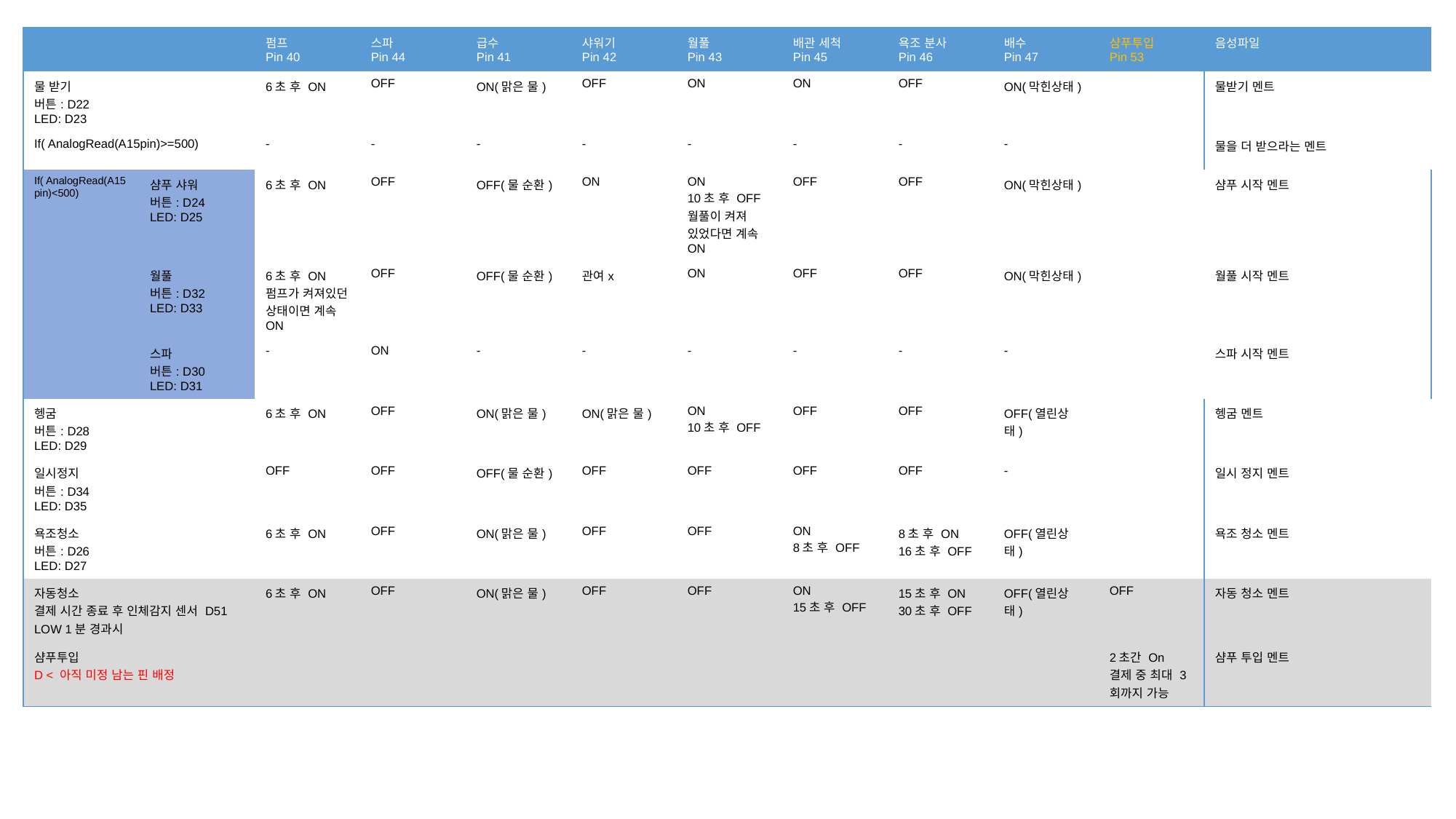

|  |  | 펌프 Pin 40 | 스파 Pin 44 | 급수 Pin 41 | 샤워기 Pin 42 | 월풀 Pin 43 | 배관 세척 Pin 45 | 욕조 분사 Pin 46 | 배수 Pin 47 | 샴푸투입 Pin 53 | 음성파일 |
| --- | --- | --- | --- | --- | --- | --- | --- | --- | --- | --- | --- |
| 물 받기 버튼: D22 LED: D23 |  | 6초 후 ON | OFF | ON(맑은 물) | OFF | ON | ON | OFF | ON(막힌상태) |  | 물받기 멘트 |
| If( AnalogRead(A15pin)>=500) |  | - | - | - | - | - | - | - | - |  | 물을 더 받으라는 멘트 |
| If( AnalogRead(A15pin)<500) | 샴푸 샤워 버튼: D24 LED: D25 | 6초 후 ON | OFF | OFF(물 순환) | ON | ON 10초 후 OFF 월풀이 켜져 있었다면 계속 ON | OFF | OFF | ON(막힌상태) |  | 샴푸 시작 멘트 |
|  | 월풀 버튼: D32 LED: D33 | 6초 후 ON 펌프가 켜져있던 상태이면 계속 ON | OFF | OFF(물 순환) | 관여x | ON | OFF | OFF | ON(막힌상태) |  | 월풀 시작 멘트 |
|  | 스파 버튼: D30 LED: D31 | - | ON | - | - | - | - | - | - |  | 스파 시작 멘트 |
| 헹굼 버튼: D28 LED: D29 |  | 6초 후 ON | OFF | ON(맑은 물) | ON(맑은 물) | ON 10초 후 OFF | OFF | OFF | OFF(열린상태) |  | 헹굼 멘트 |
| 일시정지 버튼: D34 LED: D35 |  | OFF | OFF | OFF(물 순환) | OFF | OFF | OFF | OFF | - |  | 일시 정지 멘트 |
| 욕조청소 버튼: D26 LED: D27 |  | 6초 후 ON | OFF | ON(맑은 물) | OFF | OFF | ON 8초 후 OFF | 8초 후 ON 16초 후 OFF | OFF(열린상태) |  | 욕조 청소 멘트 |
| 자동청소 결제 시간 종료 후 인체감지 센서 D51 LOW 1분 경과시 |  | 6초 후 ON | OFF | ON(맑은 물) | OFF | OFF | ON 15초 후 OFF | 15초 후 ON 30초 후 OFF | OFF(열린상태) | OFF | 자동 청소 멘트 |
| 샴푸투입 D < 아직 미정 남는 핀 배정 |  |  |  |  |  |  |  |  |  | 2초간 On 결제 중 최대 3회까지 가능 | 샴푸 투입 멘트 |